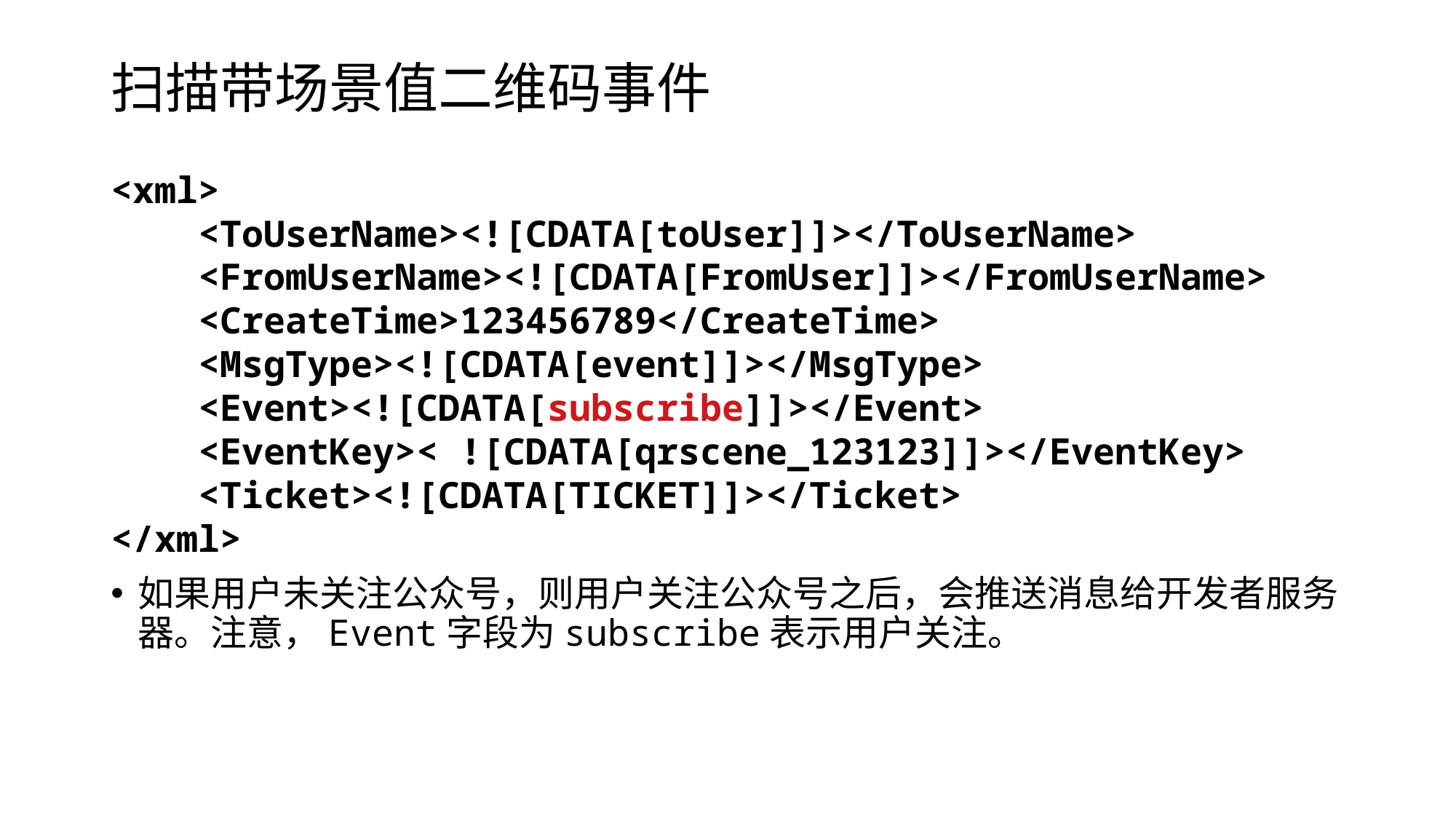

扫描带场景值二维码事件
<xml>
    <ToUserName><![CDATA[toUser]]></ToUserName>
    <FromUserName><![CDATA[FromUser]]></FromUserName>
    <CreateTime>123456789</CreateTime>
    <MsgType><![CDATA[event]]></MsgType>
    <Event><![CDATA[subscribe]]></Event>
    <EventKey>< ![CDATA[qrscene_123123]]></EventKey>
    <Ticket><![CDATA[TICKET]]></Ticket>
</xml>
如果用户未关注公众号，则用户关注公众号之后，会推送消息给开发者服务器。注意，Event字段为subscribe表示用户关注。